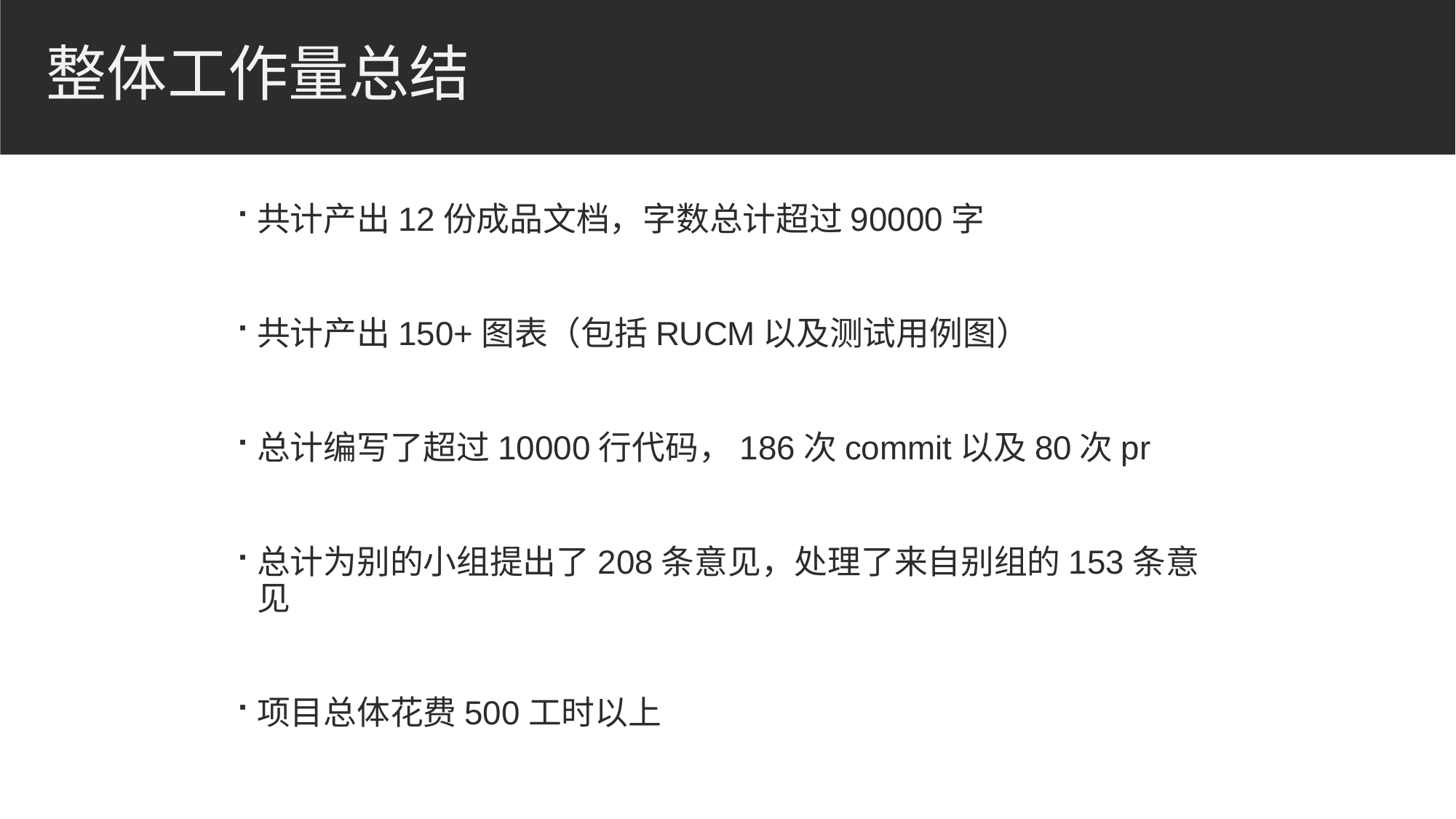

# 整体工作量总结
共计产出12份成品文档，字数总计超过90000字

共计产出150+图表（包括RUCM以及测试用例图）

总计编写了超过10000行代码，186次commit以及80次pr

总计为别的小组提出了208条意见，处理了来自别组的153条意见

项目总体花费500工时以上